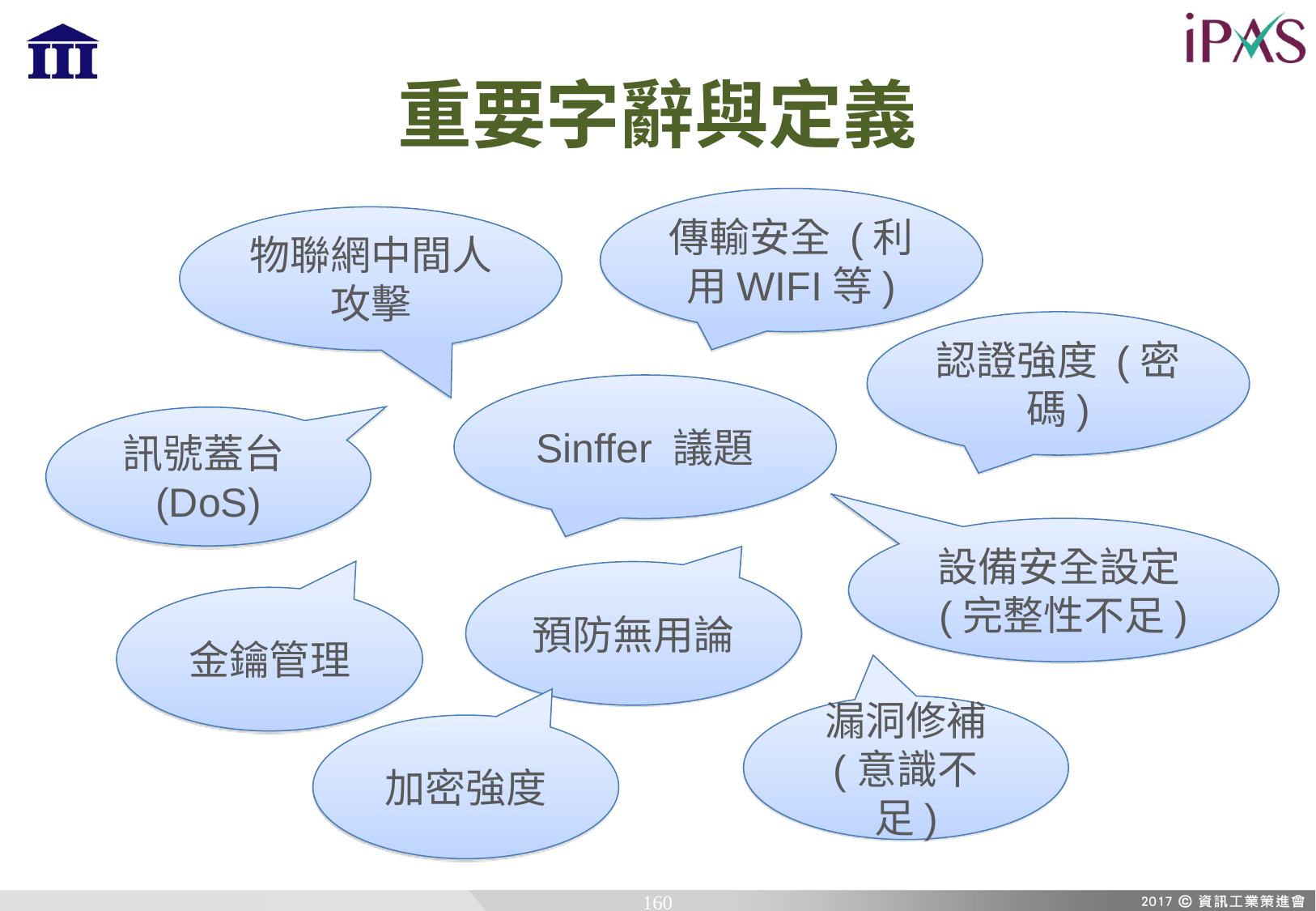

# 重要字辭與定義
傳輸安全 (利用WIFI等)
物聯網中間人攻擊
認證強度 (密碼)
Sinffer 議題
訊號蓋台(DoS)
設備安全設定(完整性不足)
預防無用論
金鑰管理
漏洞修補 (意識不足)
加密強度
160